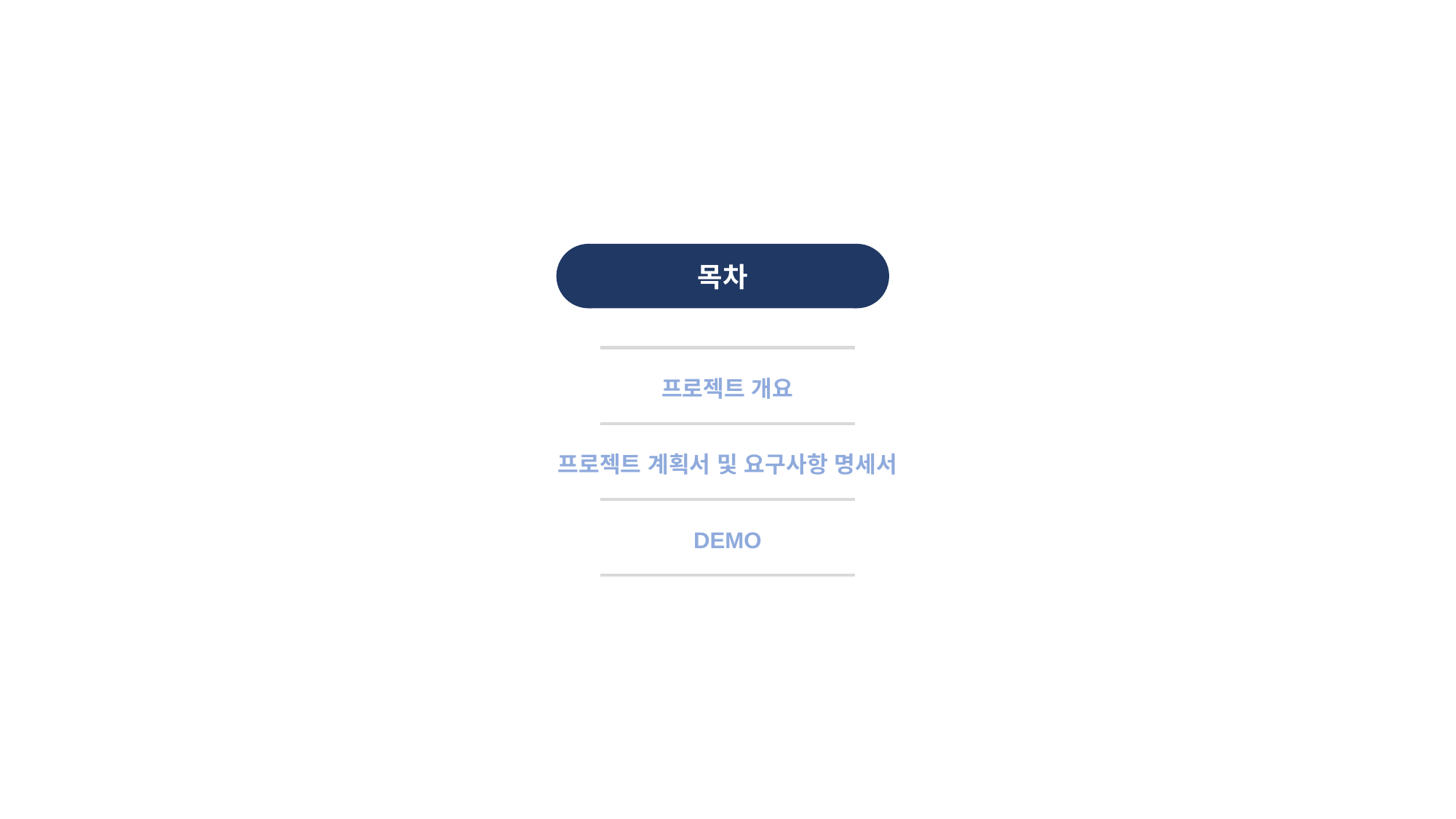

목차

프로젝트 개요
프로젝트 계획서 및 요구사항 명세서
DEMO